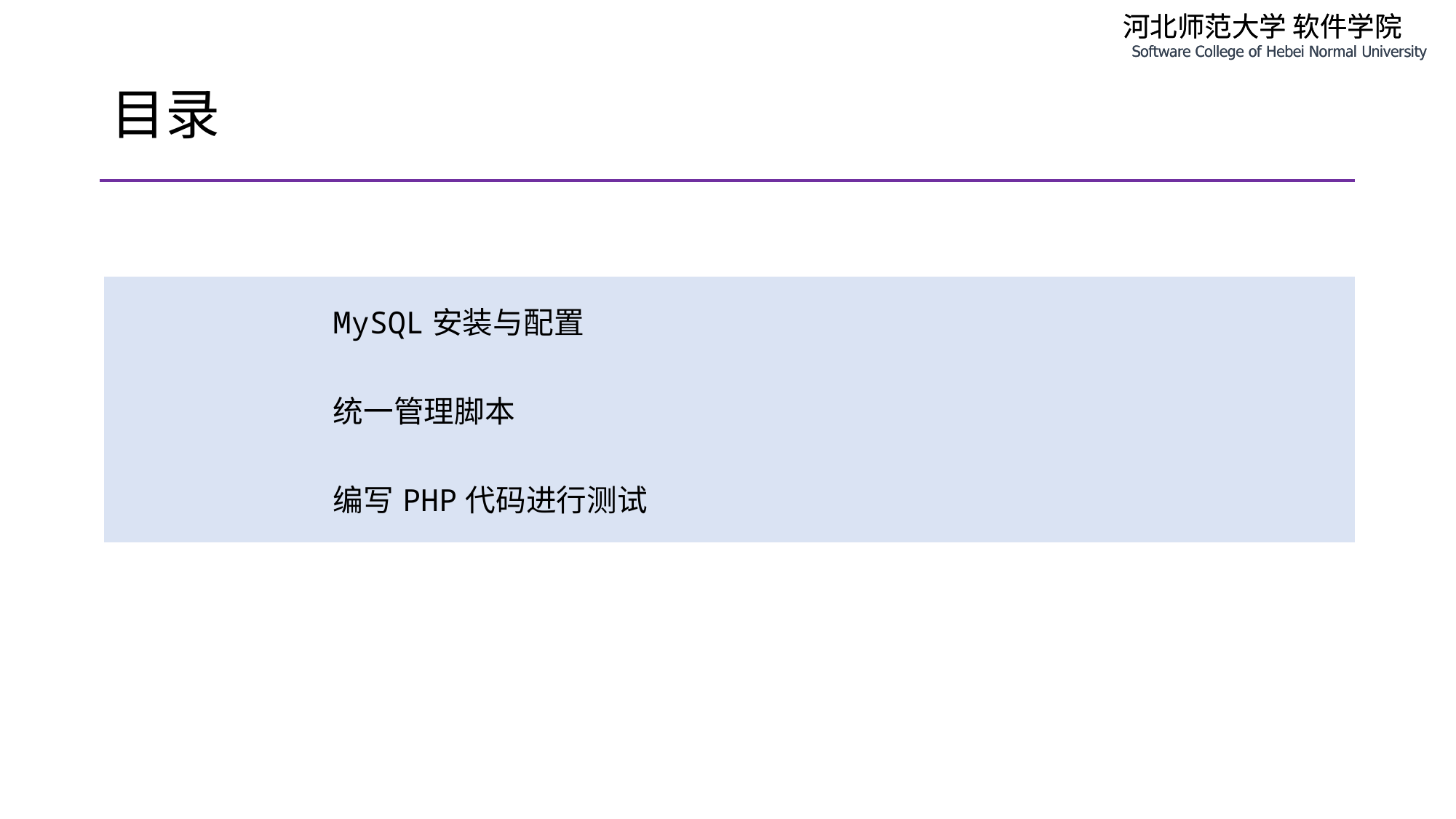

# 目录
| MySQL安装与配置 |
| --- |
| 统一管理脚本 |
| 编写PHP代码进行测试 |